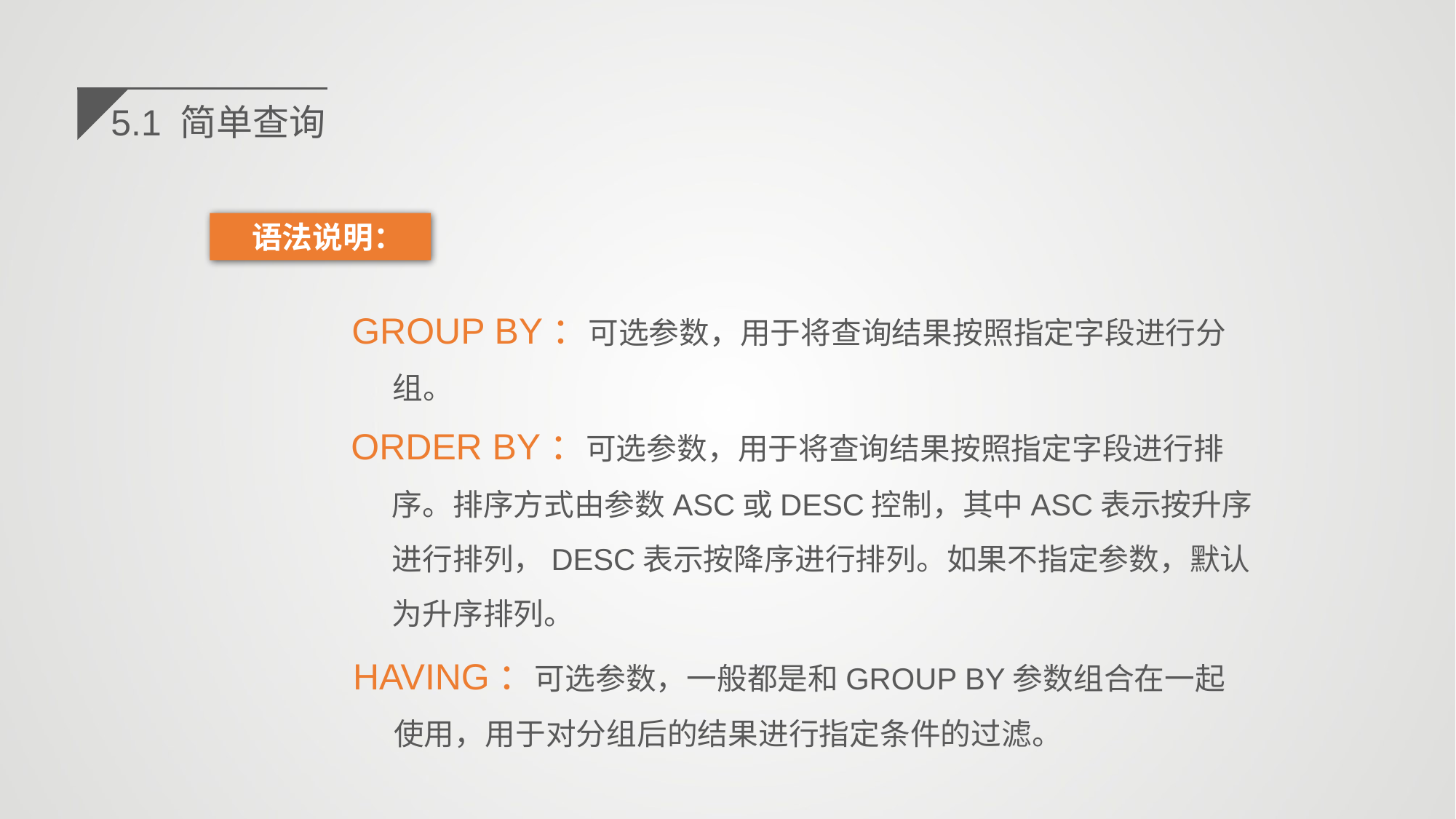

5.1 简单查询

    语法说明：
GROUP BY：可选参数，用于将查询结果按照指定字段进行分组。
ORDER BY：可选参数，用于将查询结果按照指定字段进行排 序。排序方式由参数ASC或DESC控制，其中ASC表示按升序进行排列，DESC表示按降序进行排列。如果不指定参数，默认为升序排列。

HAVING：可选参数，一般都是和GROUP BY参数组合在一起使用，用于对分组后的结果进行指定条件的过滤。